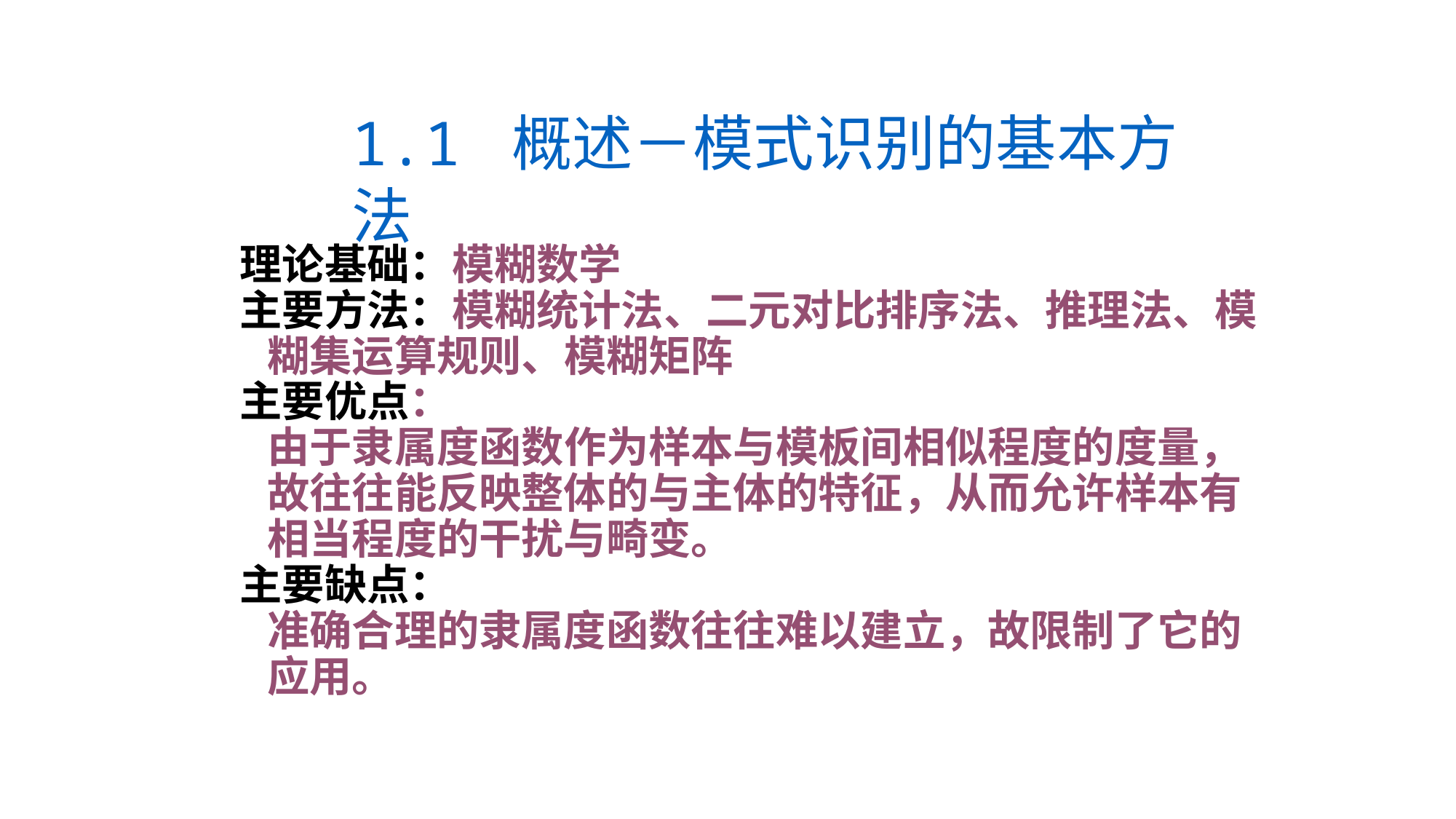

1.1 概述－模式识别的基本方法
理论基础：模糊数学
主要方法：模糊统计法、二元对比排序法、推理法、模糊集运算规则、模糊矩阵
主要优点：
由于隶属度函数作为样本与模板间相似程度的度量，故往往能反映整体的与主体的特征，从而允许样本有相当程度的干扰与畸变。
主要缺点：
准确合理的隶属度函数往往难以建立，故限制了它的应用。
32